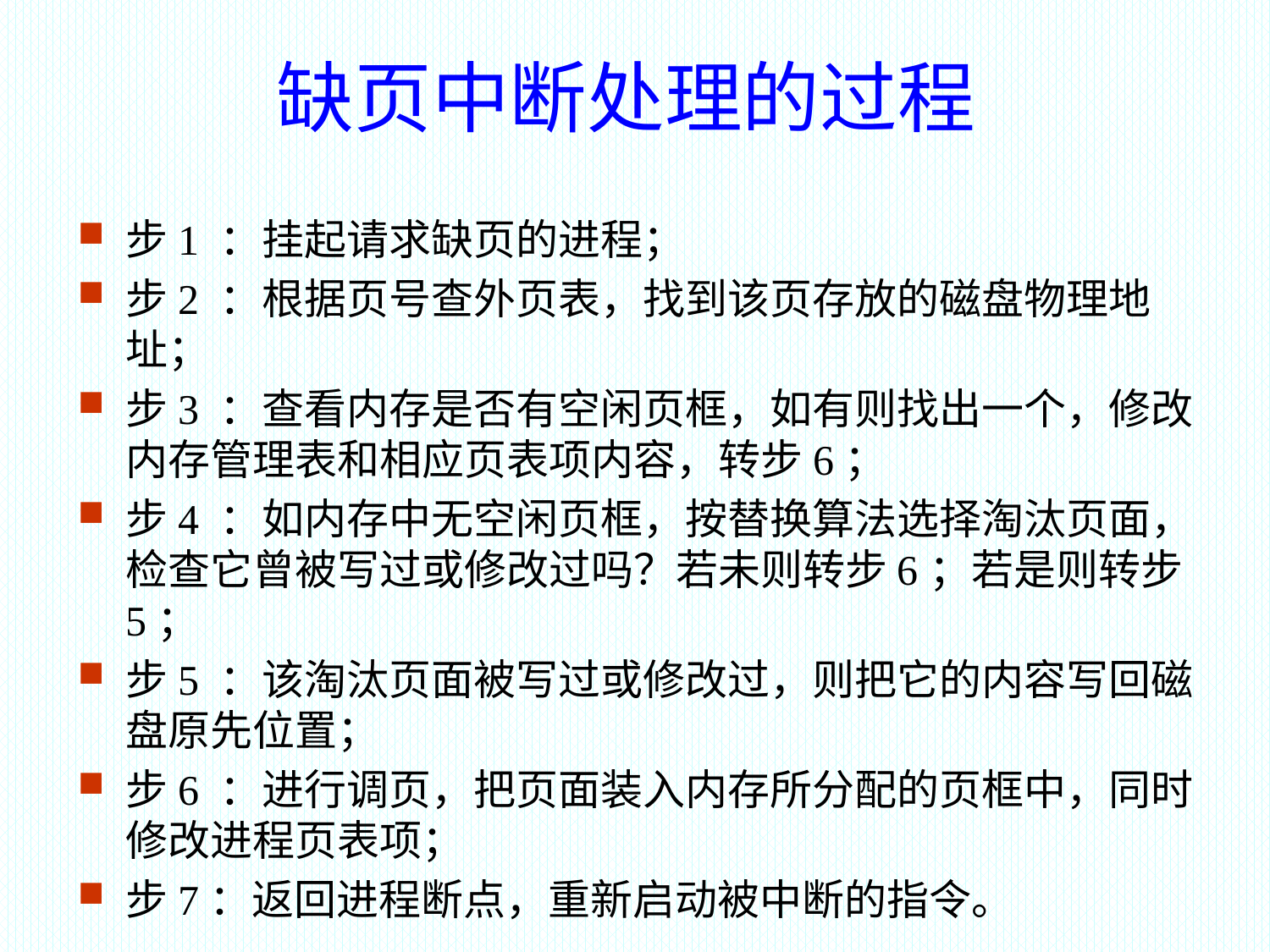

缺页中断处理的过程
步1 ：挂起请求缺页的进程；
步2 ：根据页号查外页表，找到该页存放的磁盘物理地址；
步3 ：查看内存是否有空闲页框，如有则找出一个，修改内存管理表和相应页表项内容，转步6；
步4 ：如内存中无空闲页框，按替换算法选择淘汰页面，检查它曾被写过或修改过吗？若未则转步6；若是则转步5；
步5 ：该淘汰页面被写过或修改过，则把它的内容写回磁盘原先位置；
步6 ：进行调页，把页面装入内存所分配的页框中，同时修改进程页表项；
步7：返回进程断点，重新启动被中断的指令。